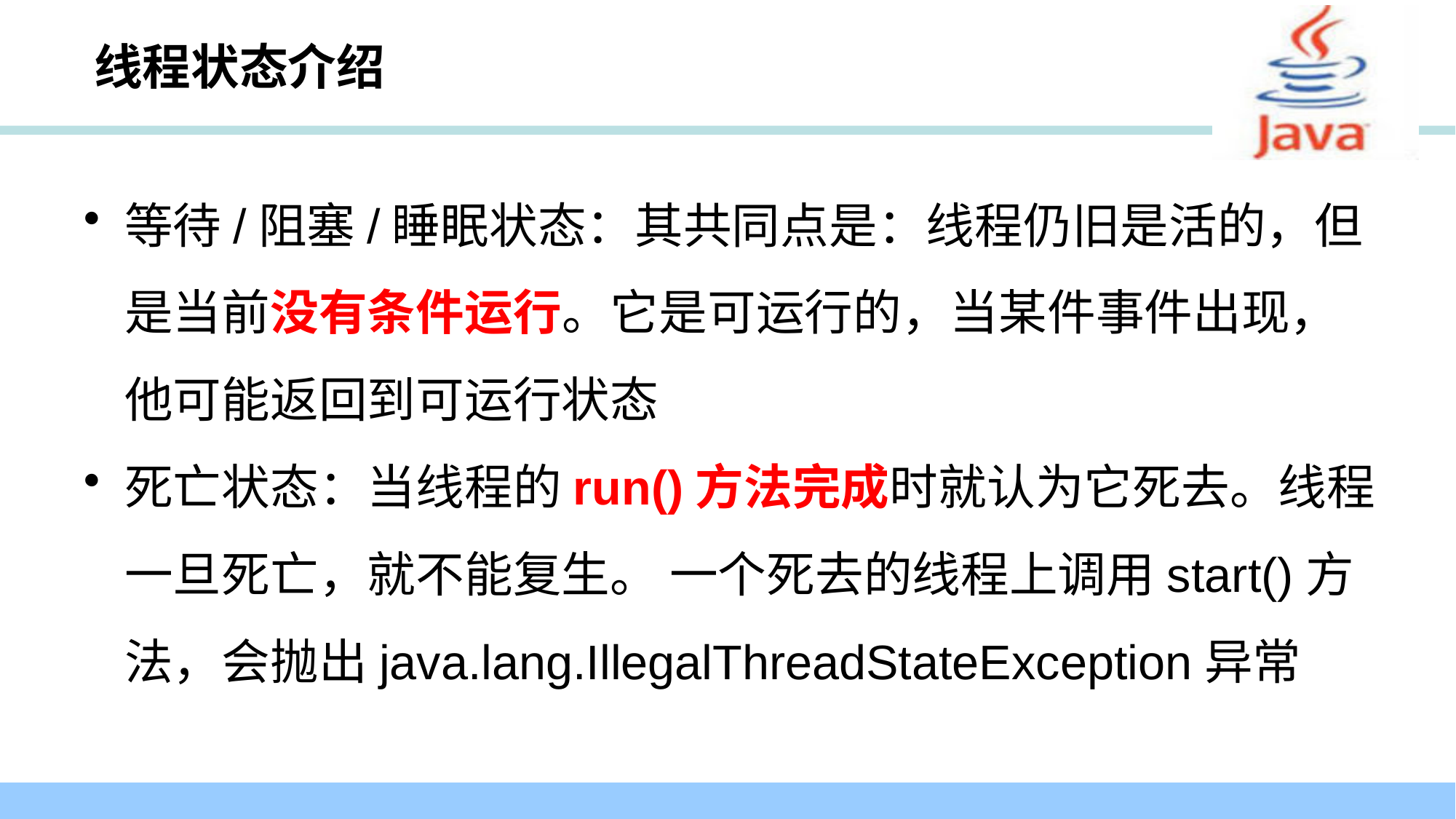

# 线程状态介绍
等待/阻塞/睡眠状态：其共同点是：线程仍旧是活的，但是当前没有条件运行。它是可运行的，当某件事件出现，他可能返回到可运行状态
死亡状态：当线程的run()方法完成时就认为它死去。线程一旦死亡，就不能复生。 一个死去的线程上调用start()方法，会抛出java.lang.IllegalThreadStateException异常